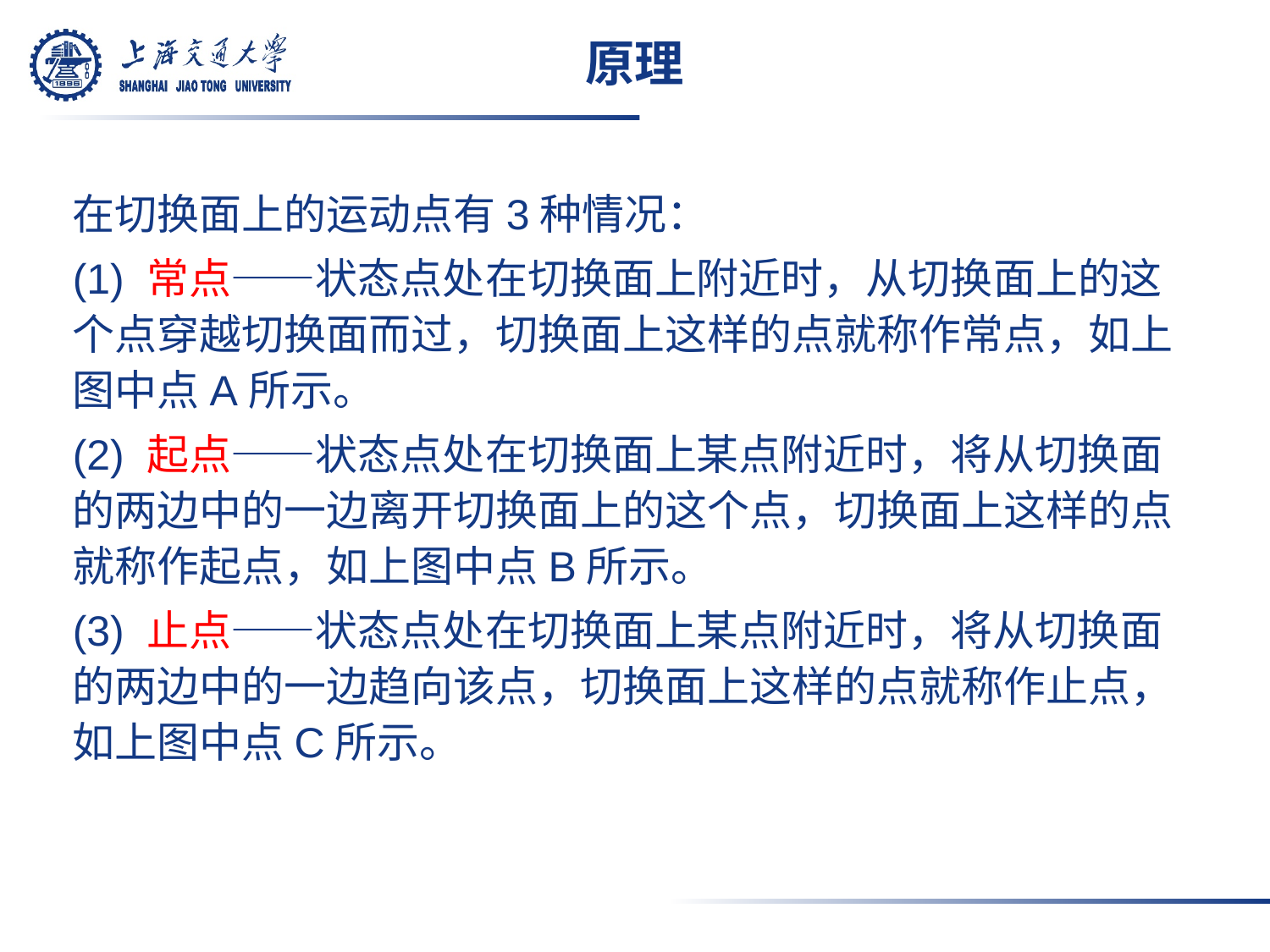

# 原理
在切换面上的运动点有3种情况：
(1) 常点——状态点处在切换面上附近时，从切换面上的这个点穿越切换面而过，切换面上这样的点就称作常点，如上图中点A所示。
(2) 起点——状态点处在切换面上某点附近时，将从切换面的两边中的一边离开切换面上的这个点，切换面上这样的点就称作起点，如上图中点B所示。
(3) 止点——状态点处在切换面上某点附近时，将从切换面的两边中的一边趋向该点，切换面上这样的点就称作止点，如上图中点C所示。